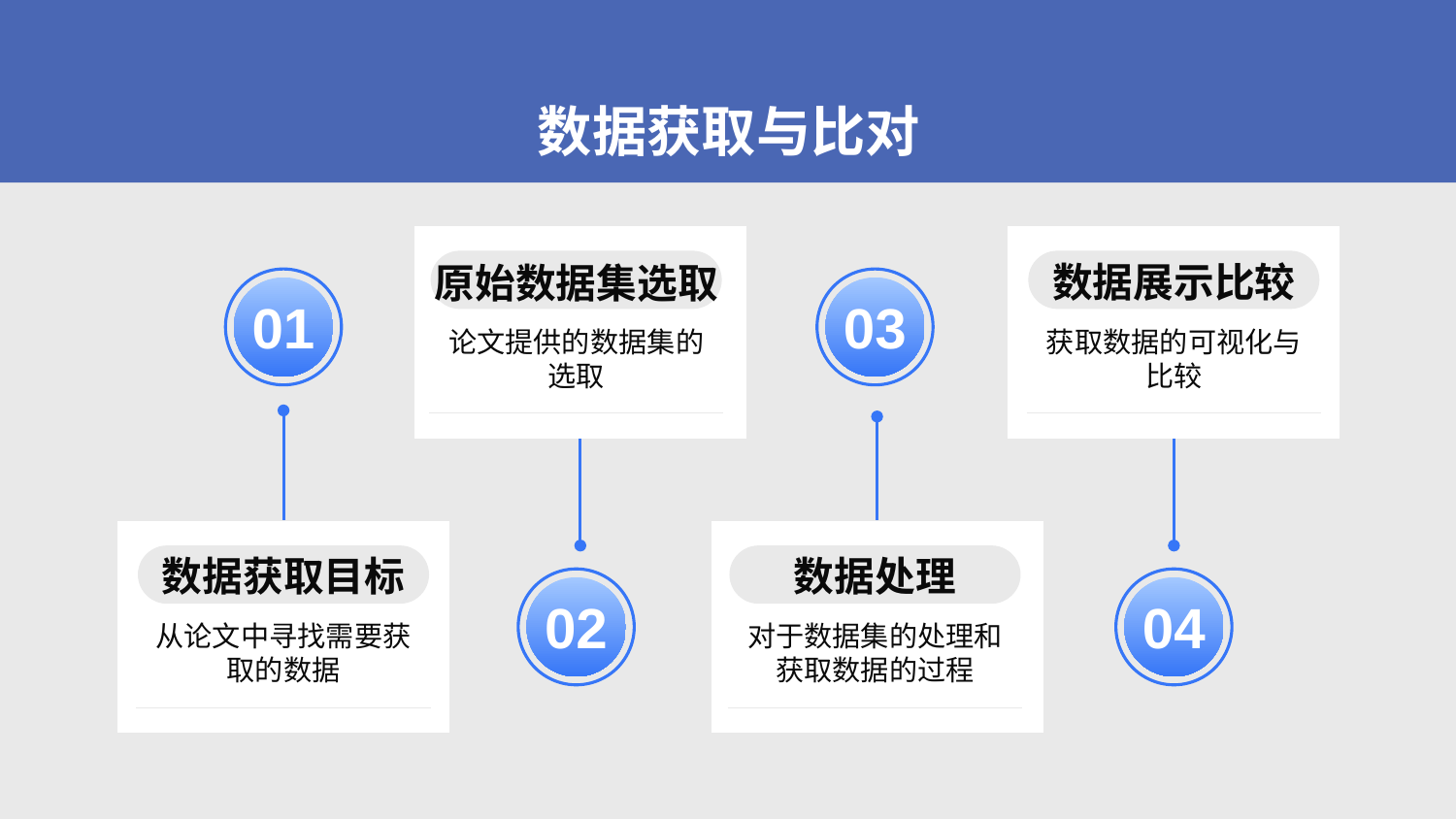

# 数据获取与比对

数据展示比较
获取数据的可视化与比较
04
原始数据集选取
论文提供的数据集的选取
02

03
数据处理
对于数据集的处理和获取数据的过程
01
数据获取目标
从论文中寻找需要获取的数据